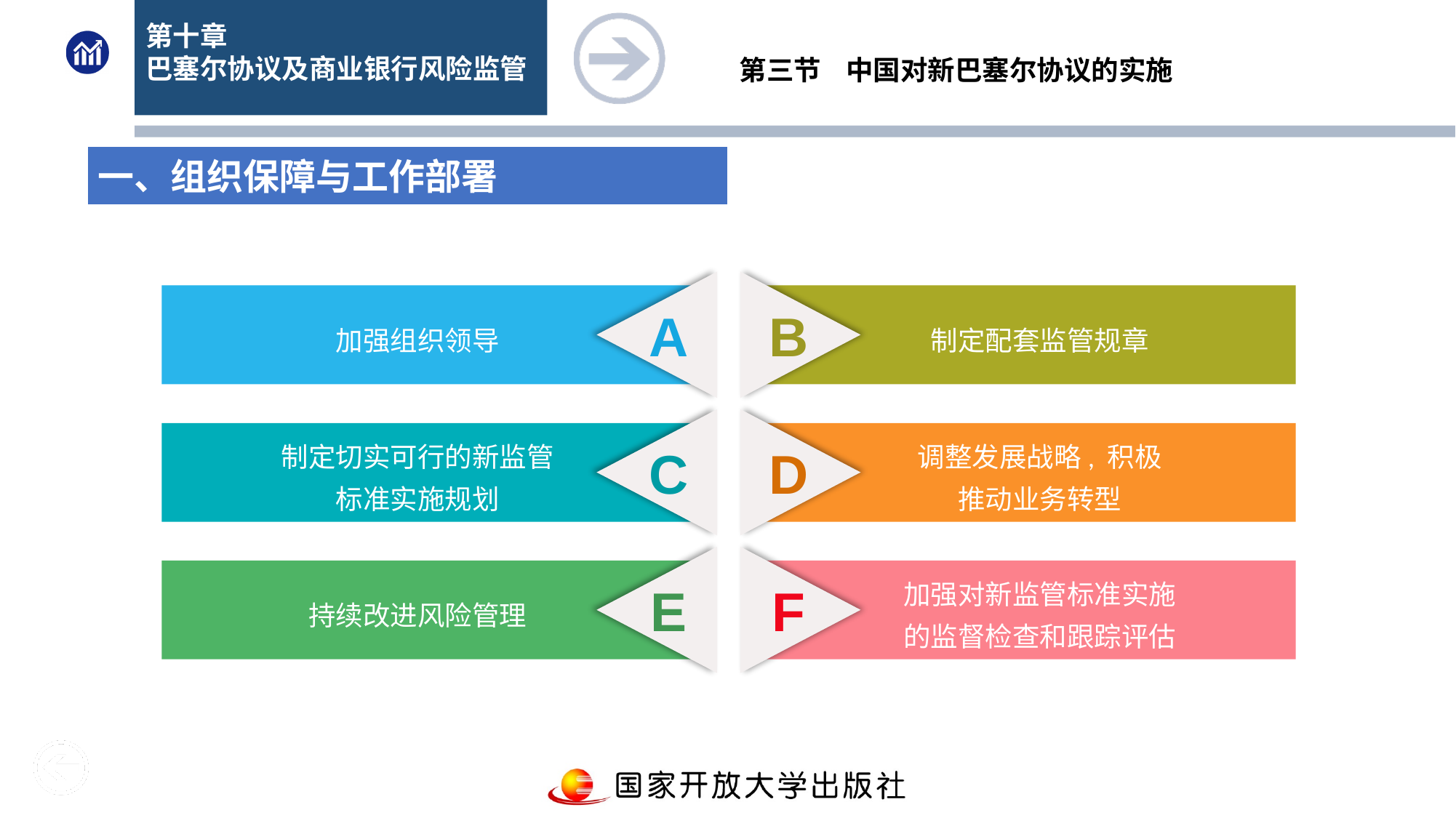

第十章
巴塞尔协议及商业银行风险监管
第三节    中国对新巴塞尔协议的实施
一、组织保障与工作部署
A
B
加强组织领导
制定配套监管规章
C
D
制定切实可行的新监管
标准实施规划
调整发展战略, 积极
推动业务转型
E
F
持续改进风险管理
加强对新监管标准实施
的监督检查和跟踪评估